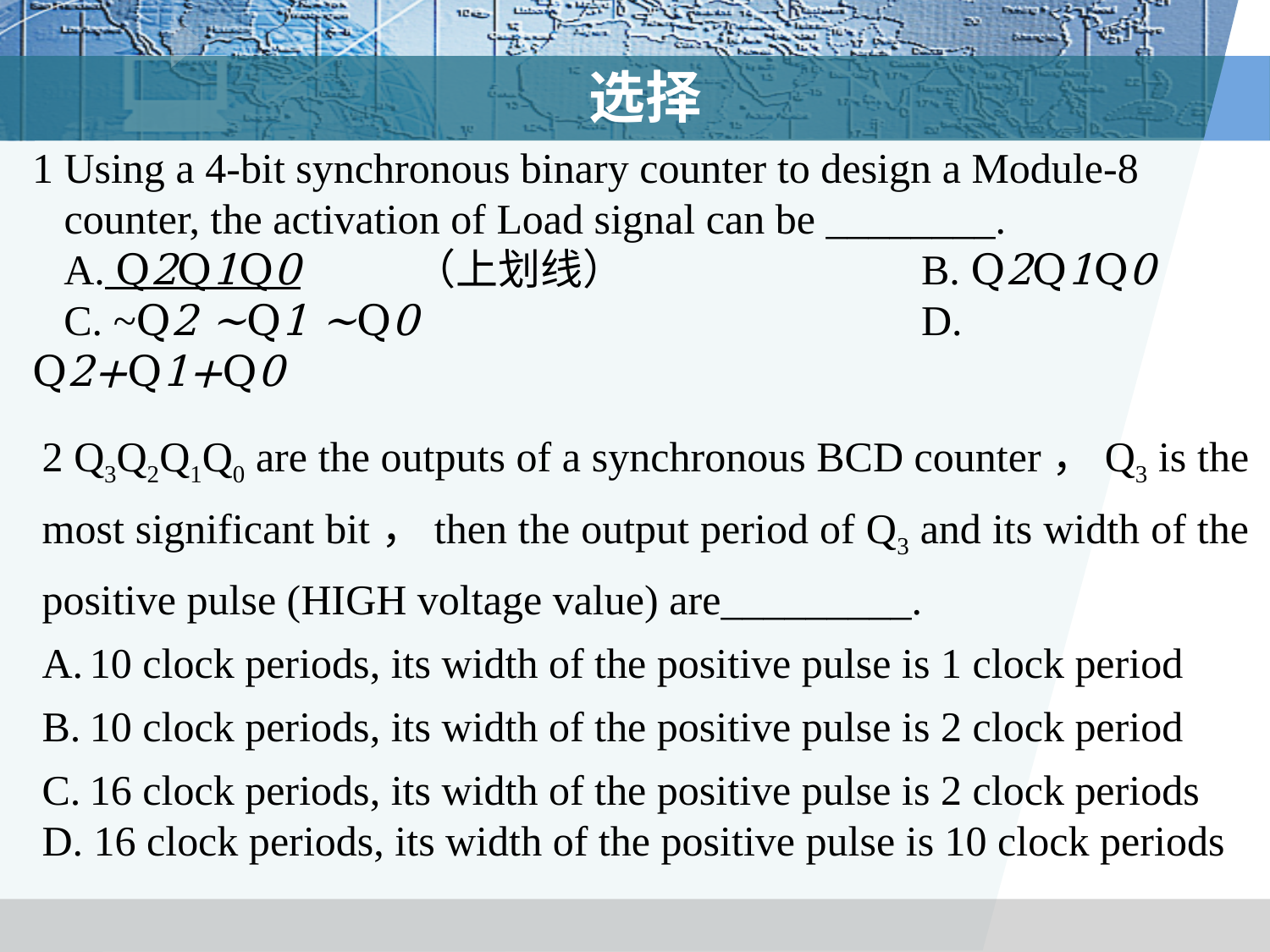

# 选择
1 Using a 4-bit synchronous binary counter to design a Module-8
   counter, the activation of Load signal can be ________.
A. Q2Q1Q0	（上划线）			B. Q2Q1Q0
C. ~Q2 ~Q1 ~Q0				D. Q2+Q1+Q0
2 Q3Q2Q1Q0 are the outputs of a synchronous BCD counter，Q3 is the most significant bit，then the output period of Q3 and its width of the positive pulse (HIGH voltage value) are_________.
10 clock periods, its width of the positive pulse is 1 clock period
10 clock periods, its width of the positive pulse is 2 clock period
16 clock periods, its width of the positive pulse is 2 clock periods
D. 16 clock periods, its width of the positive pulse is 10 clock periods

22